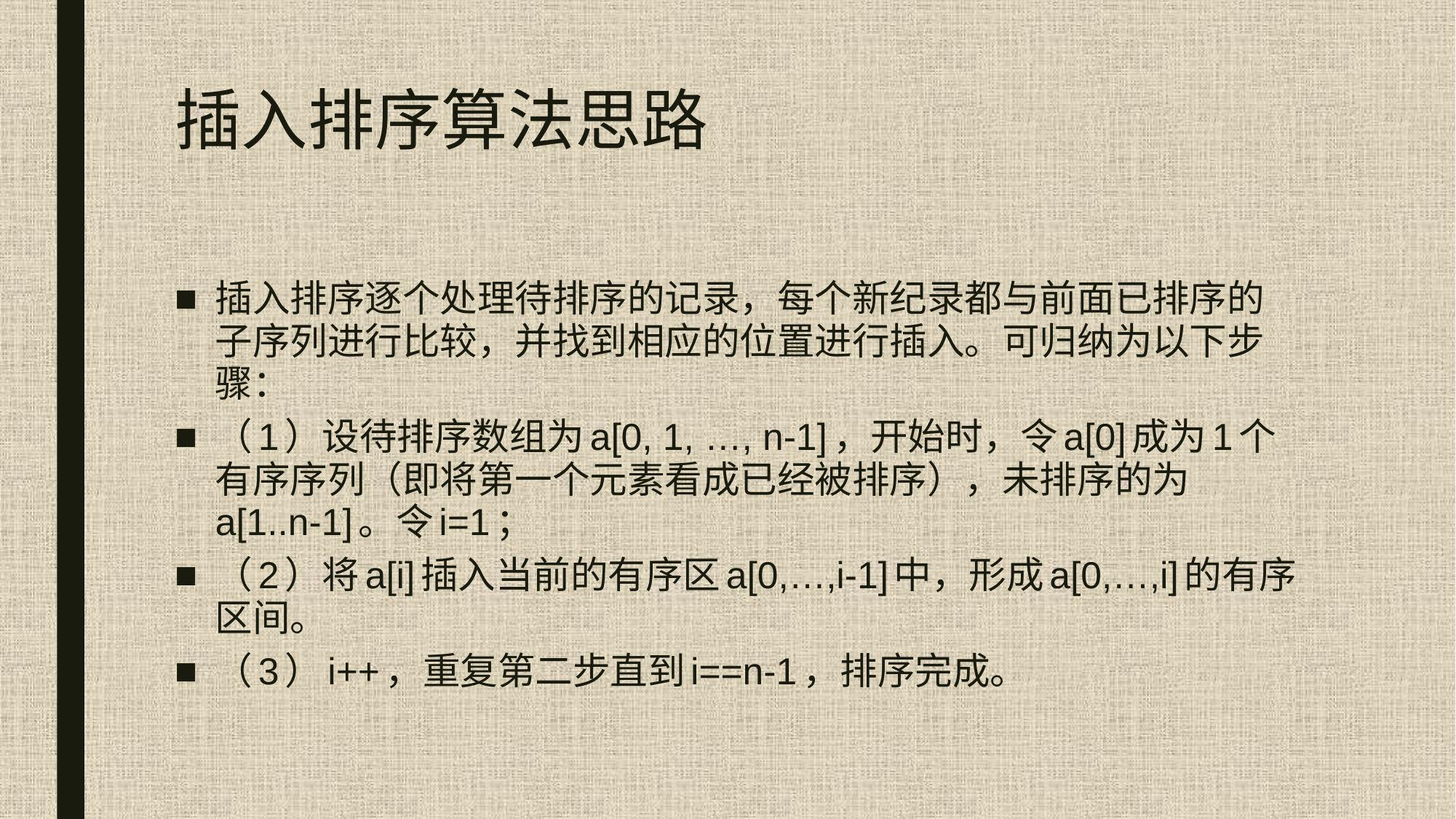

# 插入排序算法思路
插入排序逐个处理待排序的记录，每个新纪录都与前面已排序的子序列进行比较，并找到相应的位置进行插入。可归纳为以下步骤：
（1）设待排序数组为a[0, 1, …, n-1]，开始时，令a[0]成为1个有序序列（即将第一个元素看成已经被排序），未排序的为a[1..n-1]。令i=1；
（2）将a[i]插入当前的有序区a[0,…,i-1]中，形成a[0,…,i]的有序区间。
（3）i++，重复第二步直到i==n-1，排序完成。